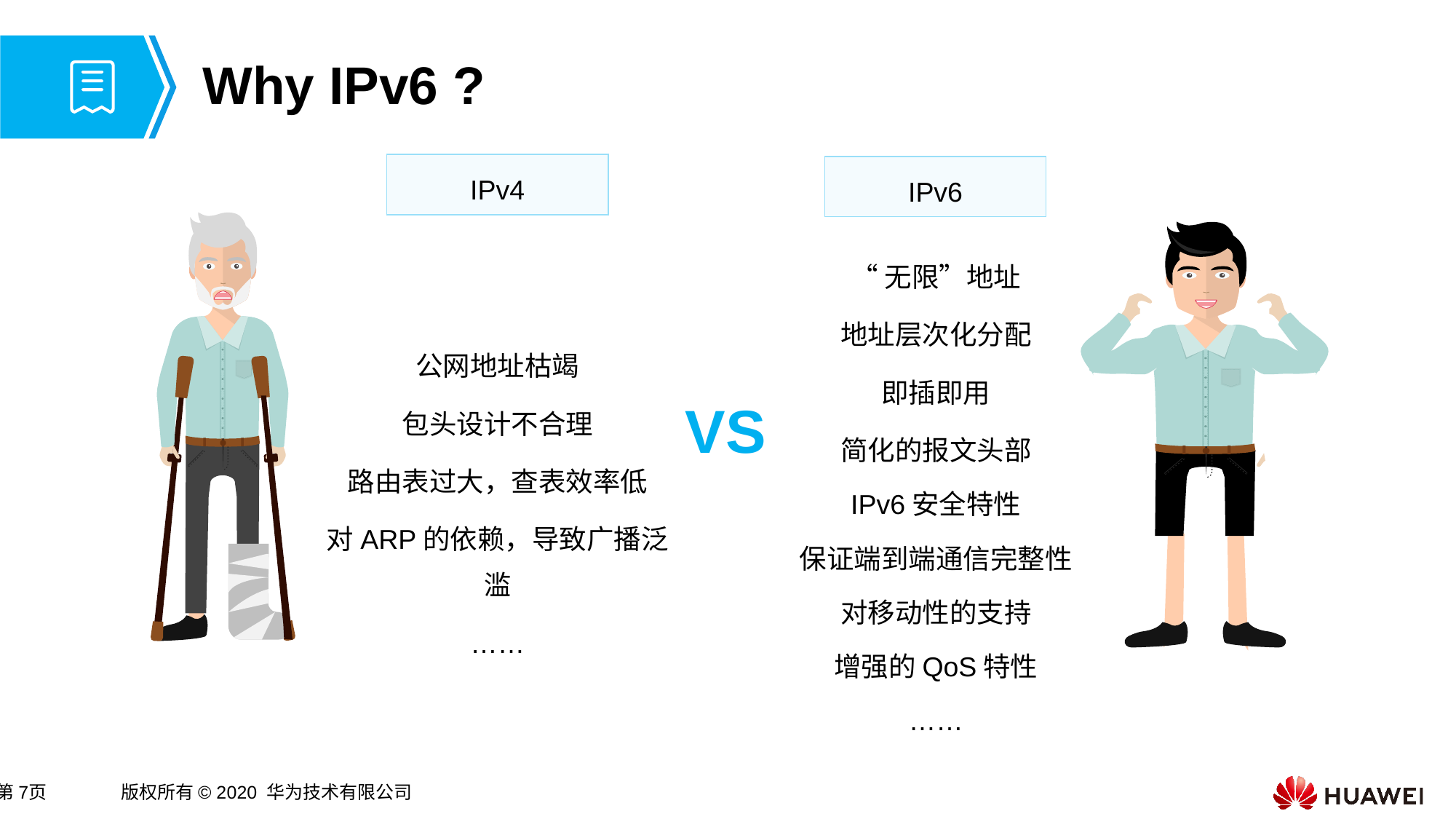

# Why IPv6 ?
IPv4
IPv6

“无限”地址
地址层次化分配
即插即用
简化的报文头部
IPv6安全特性
保证端到端通信完整性
对移动性的支持
增强的QoS特性
……
公网地址枯竭
包头设计不合理
路由表过大，查表效率低
对ARP的依赖，导致广播泛滥
……
VS